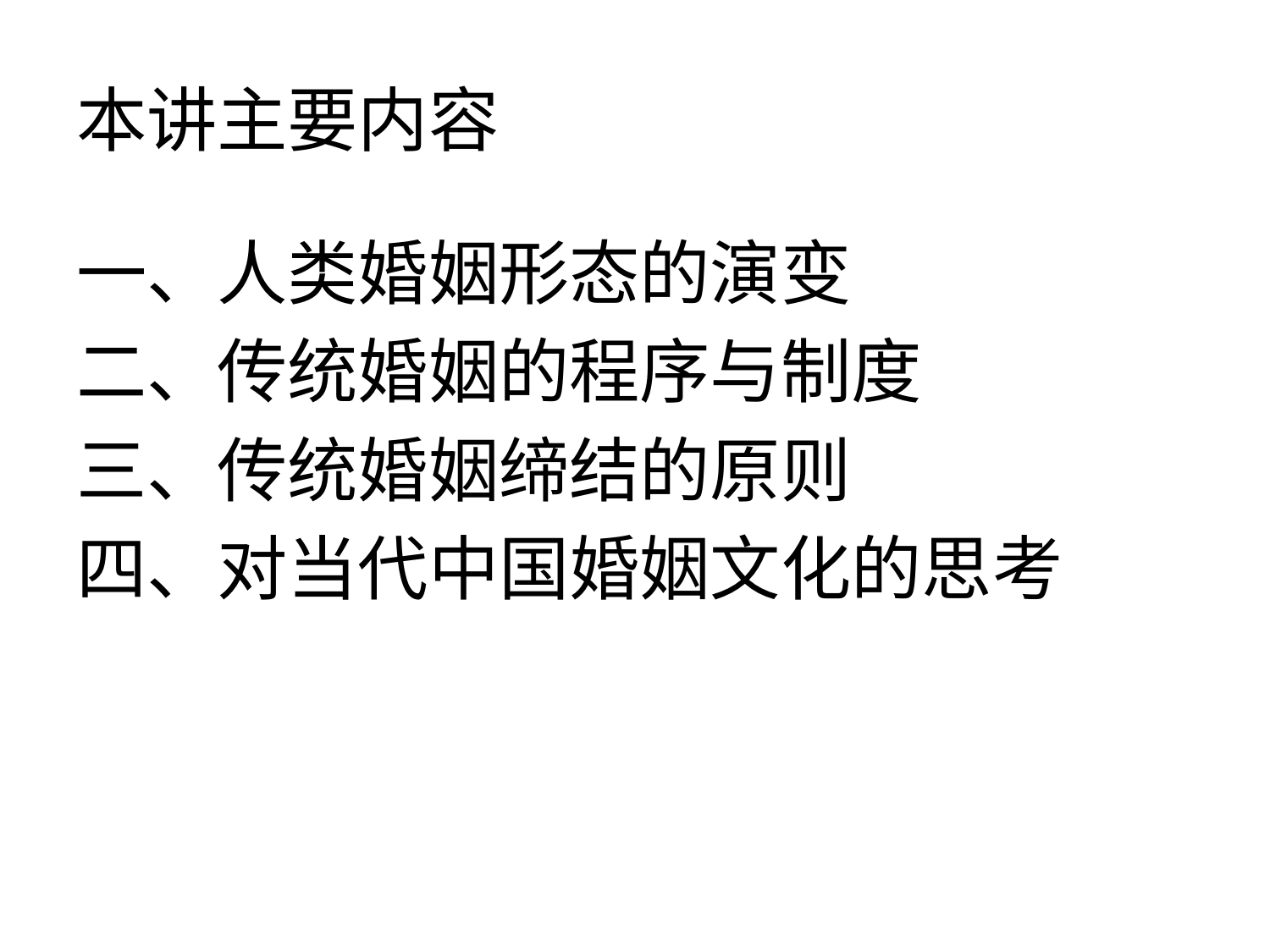

# 本讲主要内容
一、人类婚姻形态的演变
二、传统婚姻的程序与制度
三、传统婚姻缔结的原则
四、对当代中国婚姻文化的思考